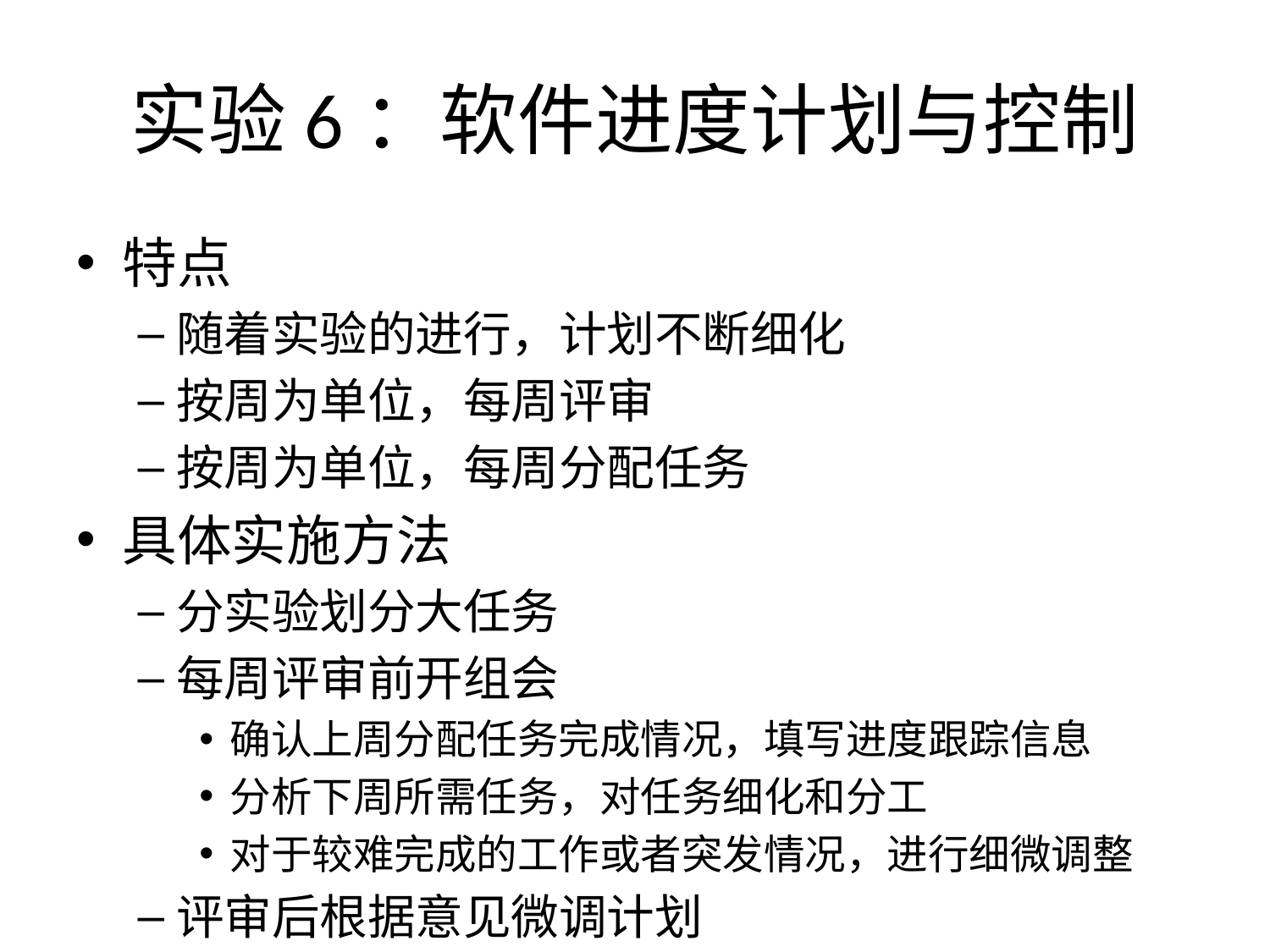

# 实验6：软件进度计划与控制
特点
随着实验的进行，计划不断细化
按周为单位，每周评审
按周为单位，每周分配任务
具体实施方法
分实验划分大任务
每周评审前开组会
确认上周分配任务完成情况，填写进度跟踪信息
分析下周所需任务，对任务细化和分工
对于较难完成的工作或者突发情况，进行细微调整
评审后根据意见微调计划